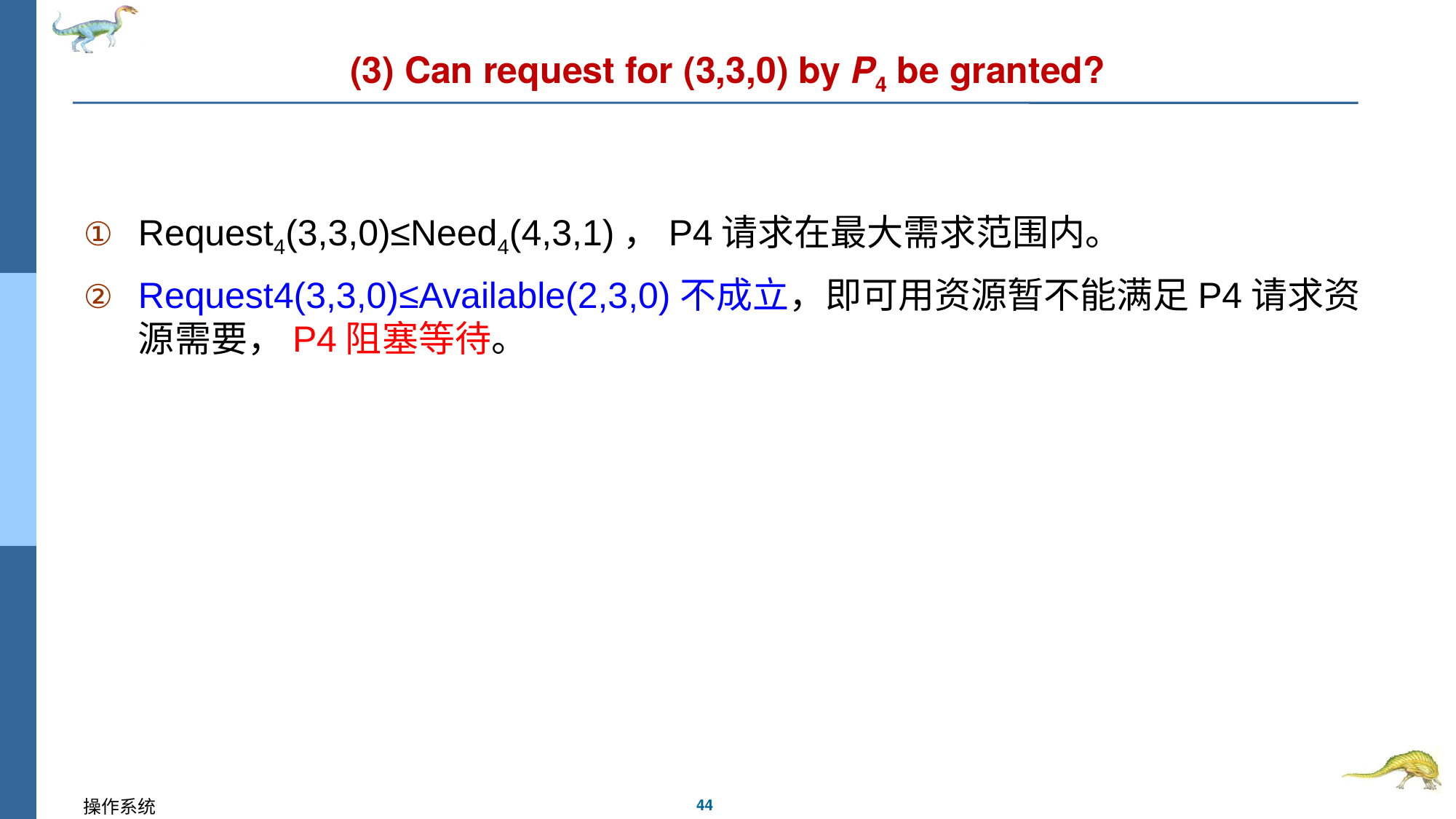

# (3) Can request for (3,3,0) by P4 be granted?

Request4(3,3,0)≤Need4(4,3,1)，P4请求在最大需求范围内。
Request4(3,3,0)≤Available(2,3,0)不成立，即可用资源暂不能满足P4请求资源需要，P4阻塞等待。